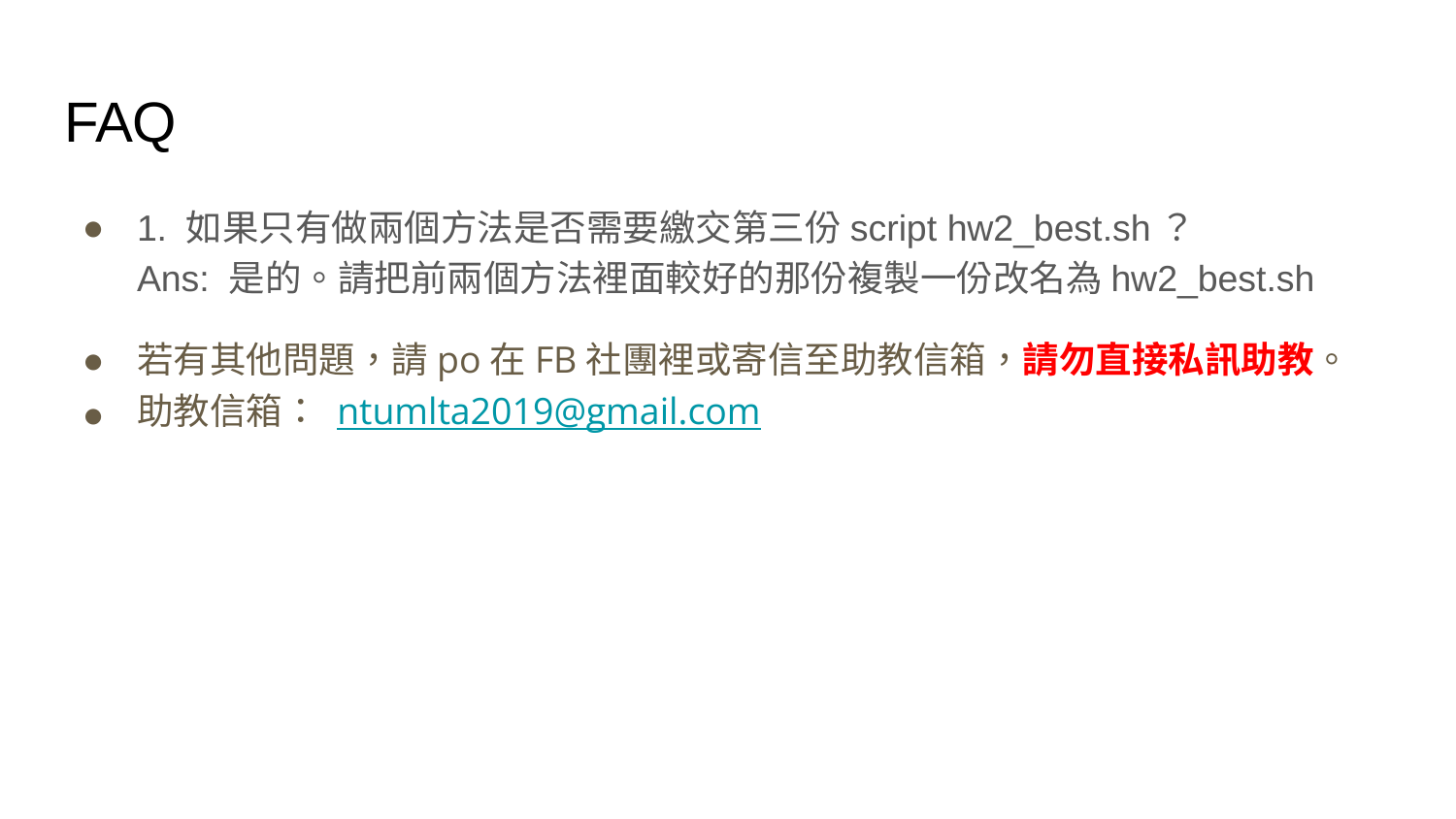

# FAQ
1. 如果只有做兩個方法是否需要繳交第三份script hw2_best.sh？
Ans: 是的。請把前兩個方法裡面較好的那份複製一份改名為hw2_best.sh
若有其他問題，請po在FB社團裡或寄信至助教信箱，請勿直接私訊助教。
助教信箱： ntumlta2019@gmail.com